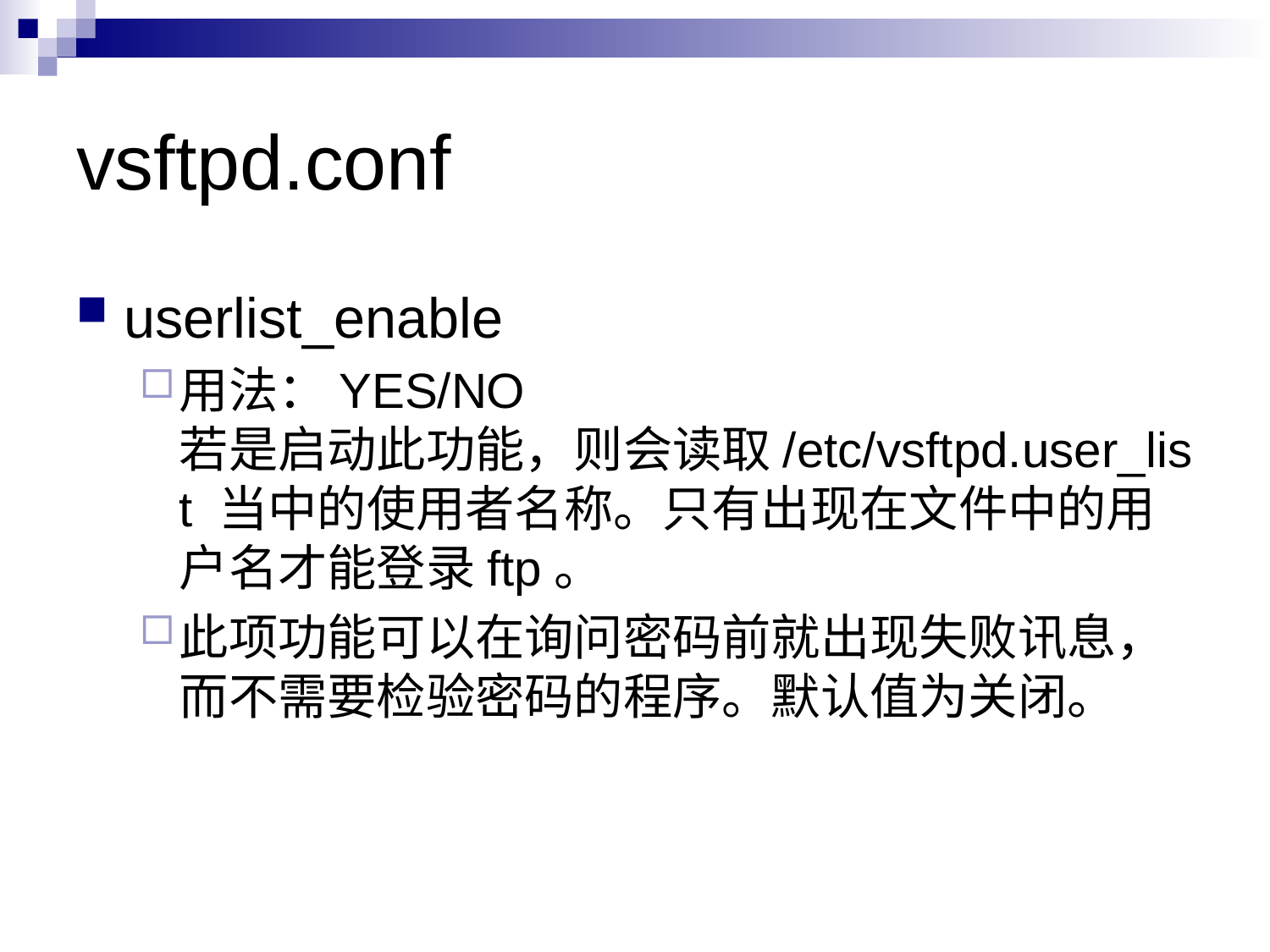

# vsftpd.conf
userlist_enable
用法：YES/NO
若是启动此功能，则会读取/etc/vsftpd.user_list 当中的使用者名称。只有出现在文件中的用户名才能登录ftp。
此项功能可以在询问密码前就出现失败讯息，而不需要检验密码的程序。默认值为关闭。